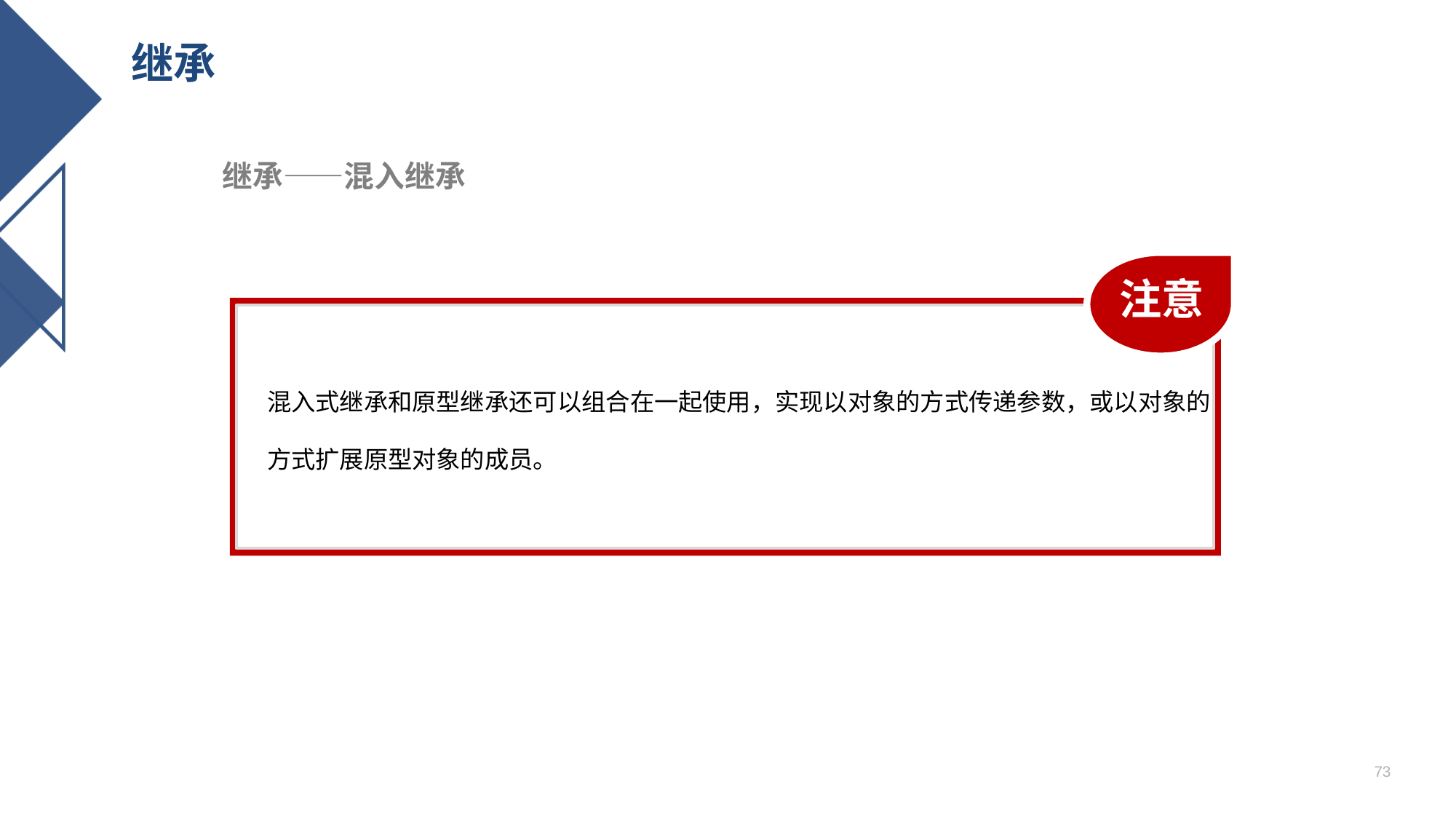

# 继承
继承——混入继承

注意

混入式继承和原型继承还可以组合在一起使用，实现以对象的方式传递参数，或以对象的方式扩展原型对象的成员。
73